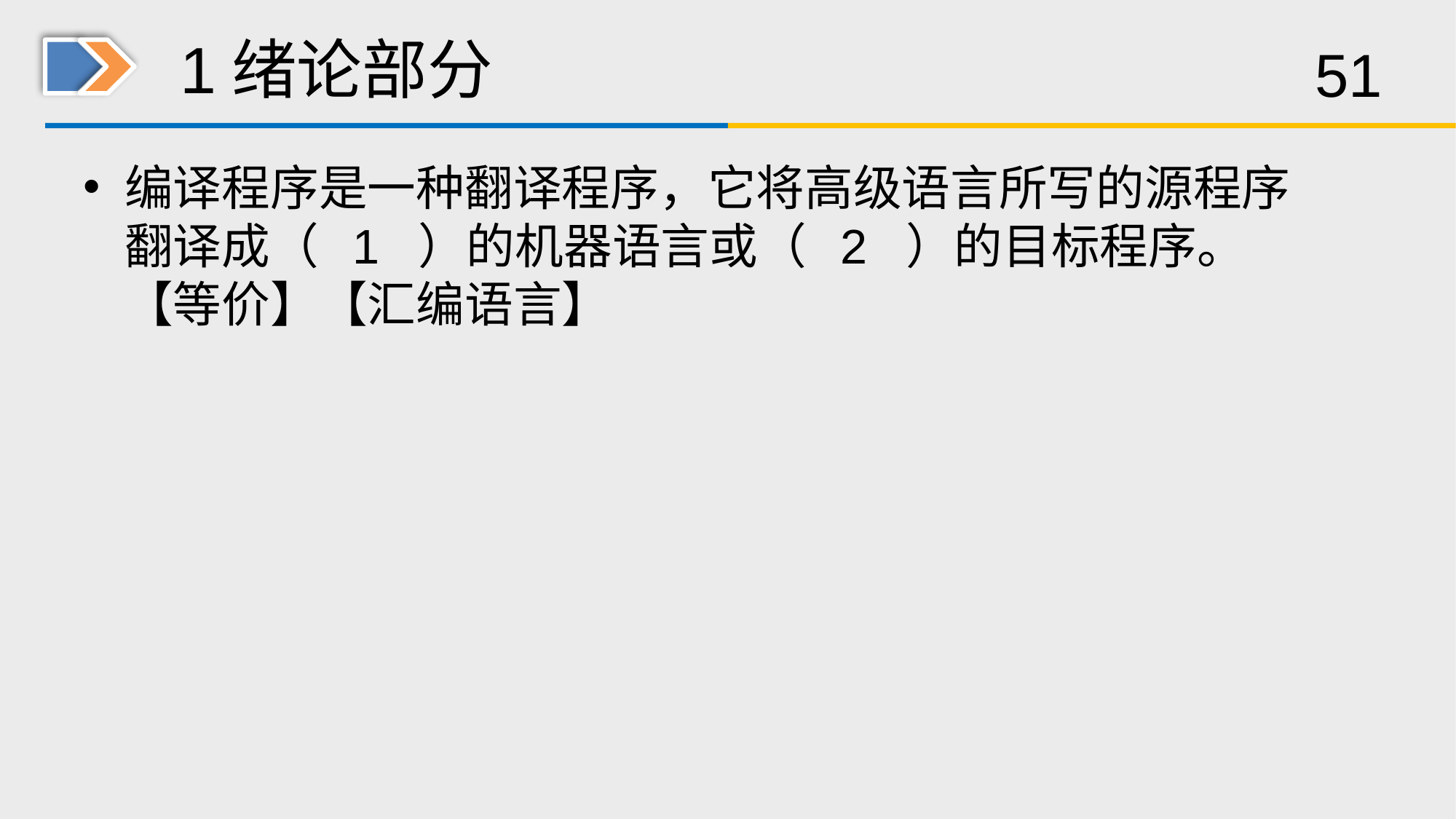

# 1绪论部分
51
编译程序是一种翻译程序，它将高级语言所写的源程序翻译成（  1  ）的机器语言或（  2  ）的目标程序。【等价】【汇编语言】